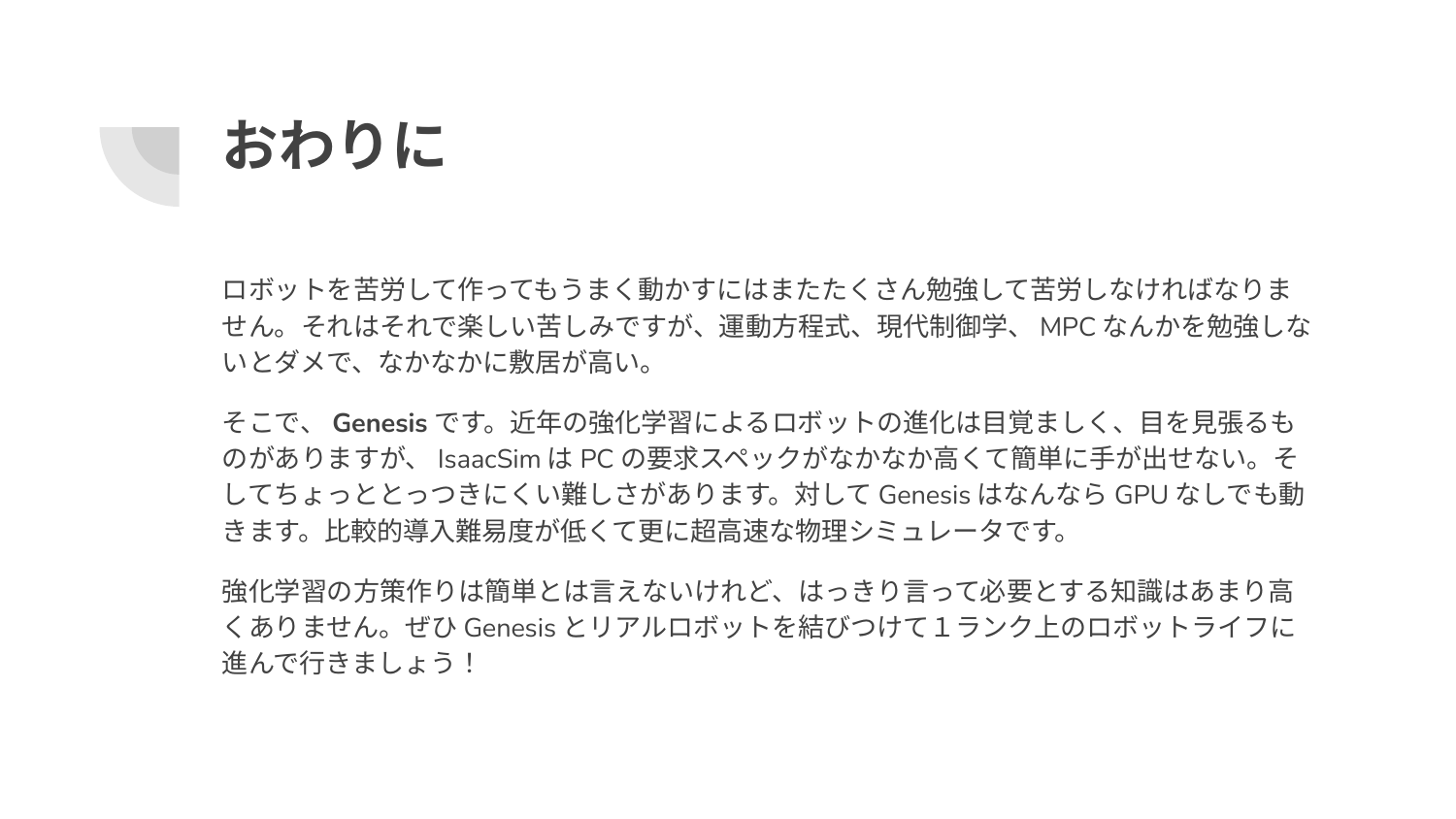

# おわりに
ロボットを苦労して作ってもうまく動かすにはまたたくさん勉強して苦労しなければなりません。それはそれで楽しい苦しみですが、運動方程式、現代制御学、MPCなんかを勉強しないとダメで、なかなかに敷居が高い。
そこで、Genesisです。近年の強化学習によるロボットの進化は目覚ましく、目を見張るものがありますが、IsaacSimはPCの要求スペックがなかなか高くて簡単に手が出せない。そしてちょっととっつきにくい難しさがあります。対してGenesisはなんならGPUなしでも動きます。比較的導入難易度が低くて更に超高速な物理シミュレータです。
強化学習の方策作りは簡単とは言えないけれど、はっきり言って必要とする知識はあまり高くありません。ぜひGenesisとリアルロボットを結びつけて１ランク上のロボットライフに進んで行きましょう！